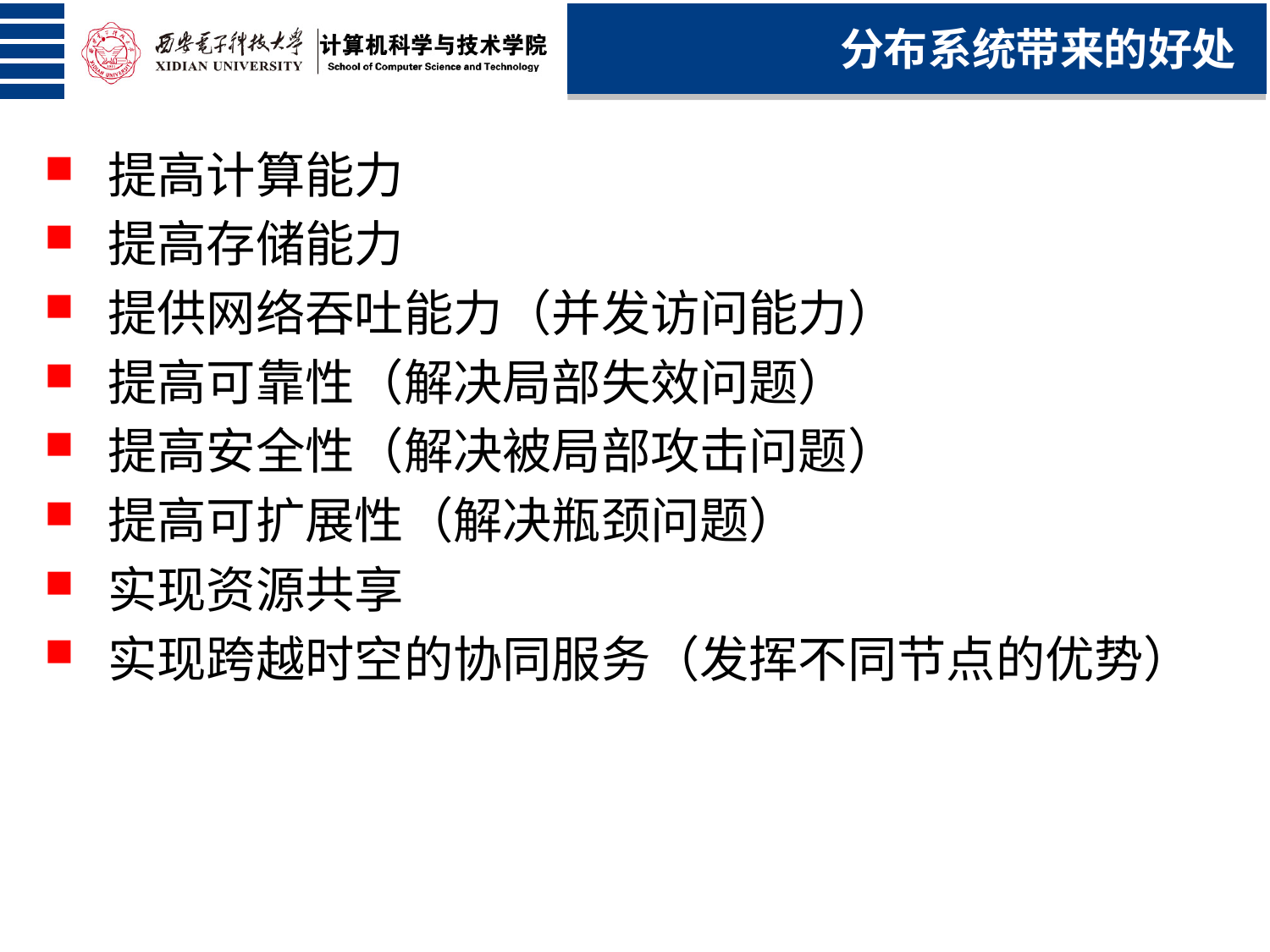

分布系统带来的好处
提高计算能力
提高存储能力
提供网络吞吐能力（并发访问能力）
提高可靠性（解决局部失效问题）
提高安全性（解决被局部攻击问题）
提高可扩展性（解决瓶颈问题）
实现资源共享
实现跨越时空的协同服务（发挥不同节点的优势）